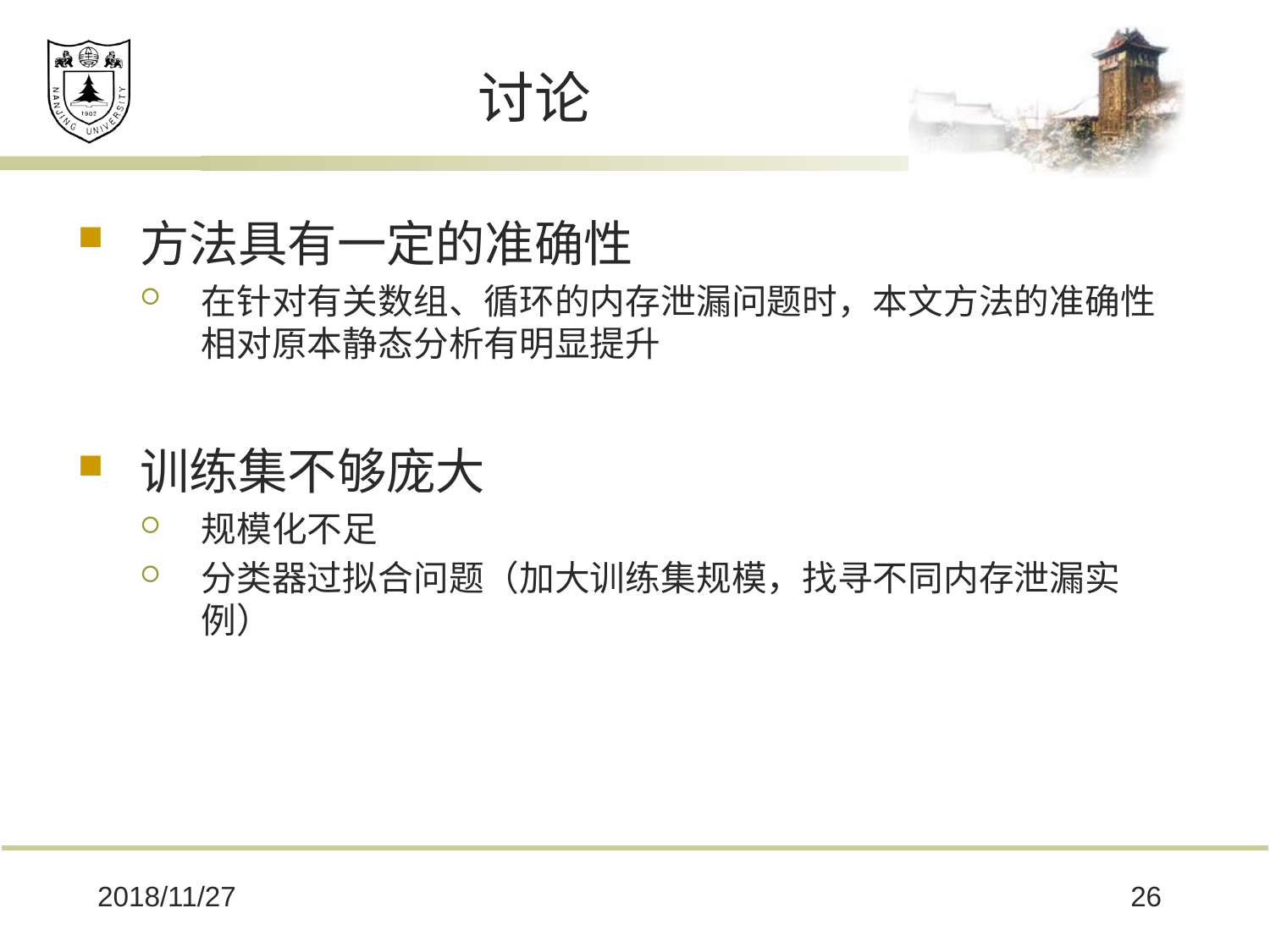

# 讨论
方法具有一定的准确性
在针对有关数组、循环的内存泄漏问题时，本文方法的准确性相对原本静态分析有明显提升

训练集不够庞大
规模化不足
分类器过拟合问题（加大训练集规模，找寻不同内存泄漏实例）

2018/11/27
26